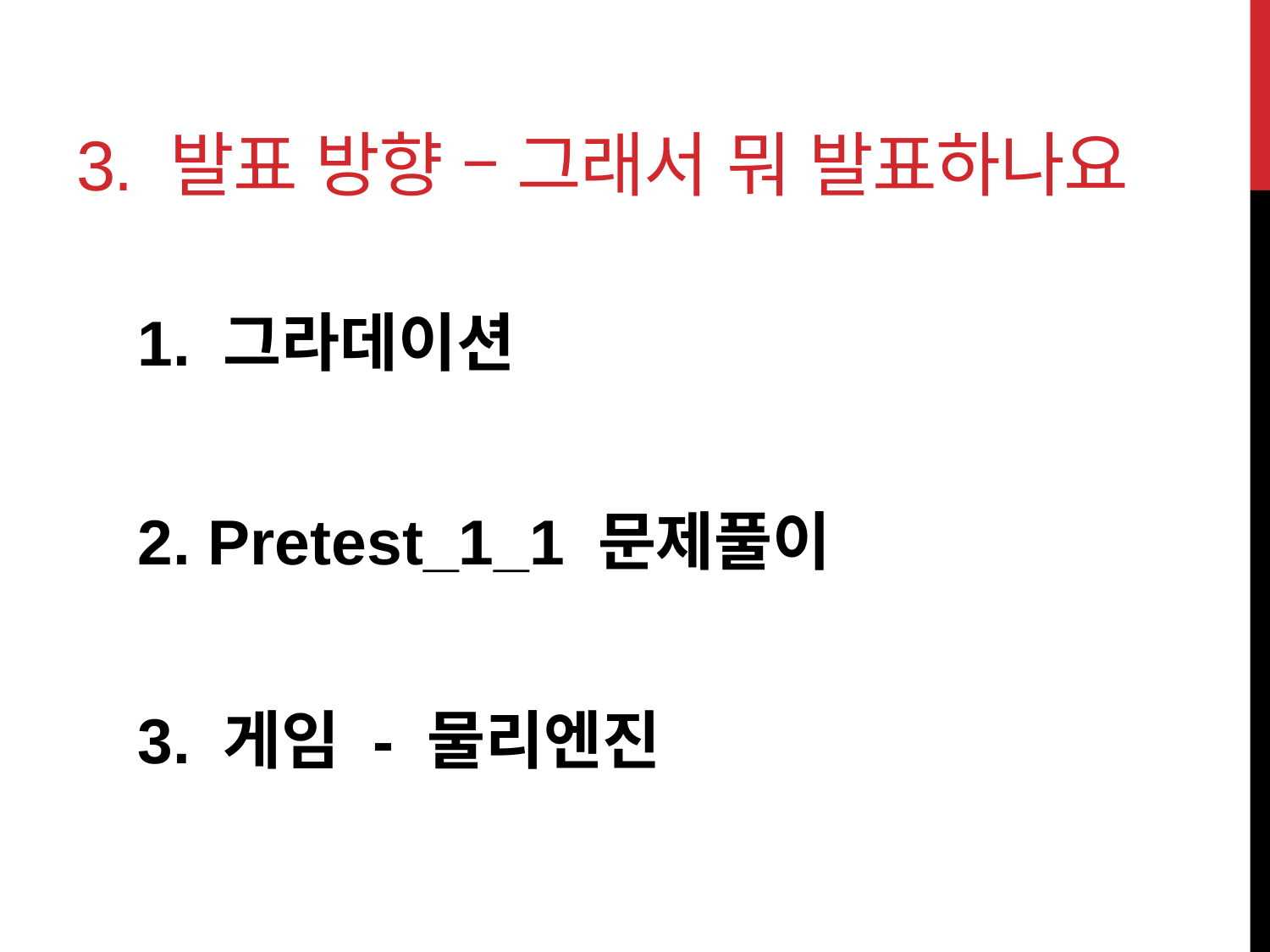

# 3. 발표 방향 – 그래서 뭐 발표하나요
1. 그라데이션

2. Pretest_1_1 문제풀이

3. 게임 - 물리엔진